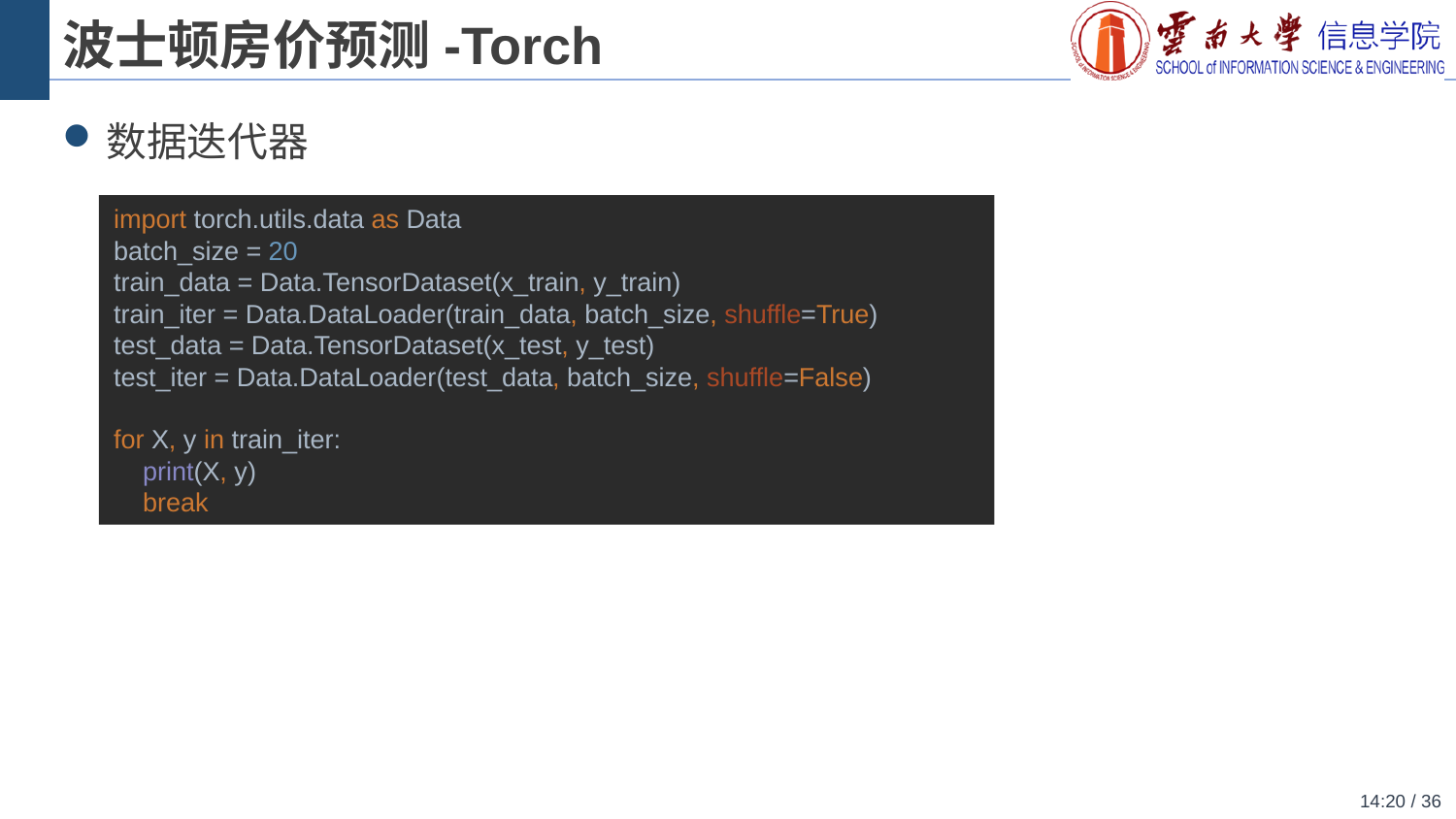

# 波士顿房价预测-Torch
数据迭代器
import torch.utils.data as Data
batch_size = 20
train_data = Data.TensorDataset(x_train, y_train)
train_iter = Data.DataLoader(train_data, batch_size, shuffle=True)
test_data = Data.TensorDataset(x_test, y_test)
test_iter = Data.DataLoader(test_data, batch_size, shuffle=False)
for X, y in train_iter:
    print(X, y)
    break